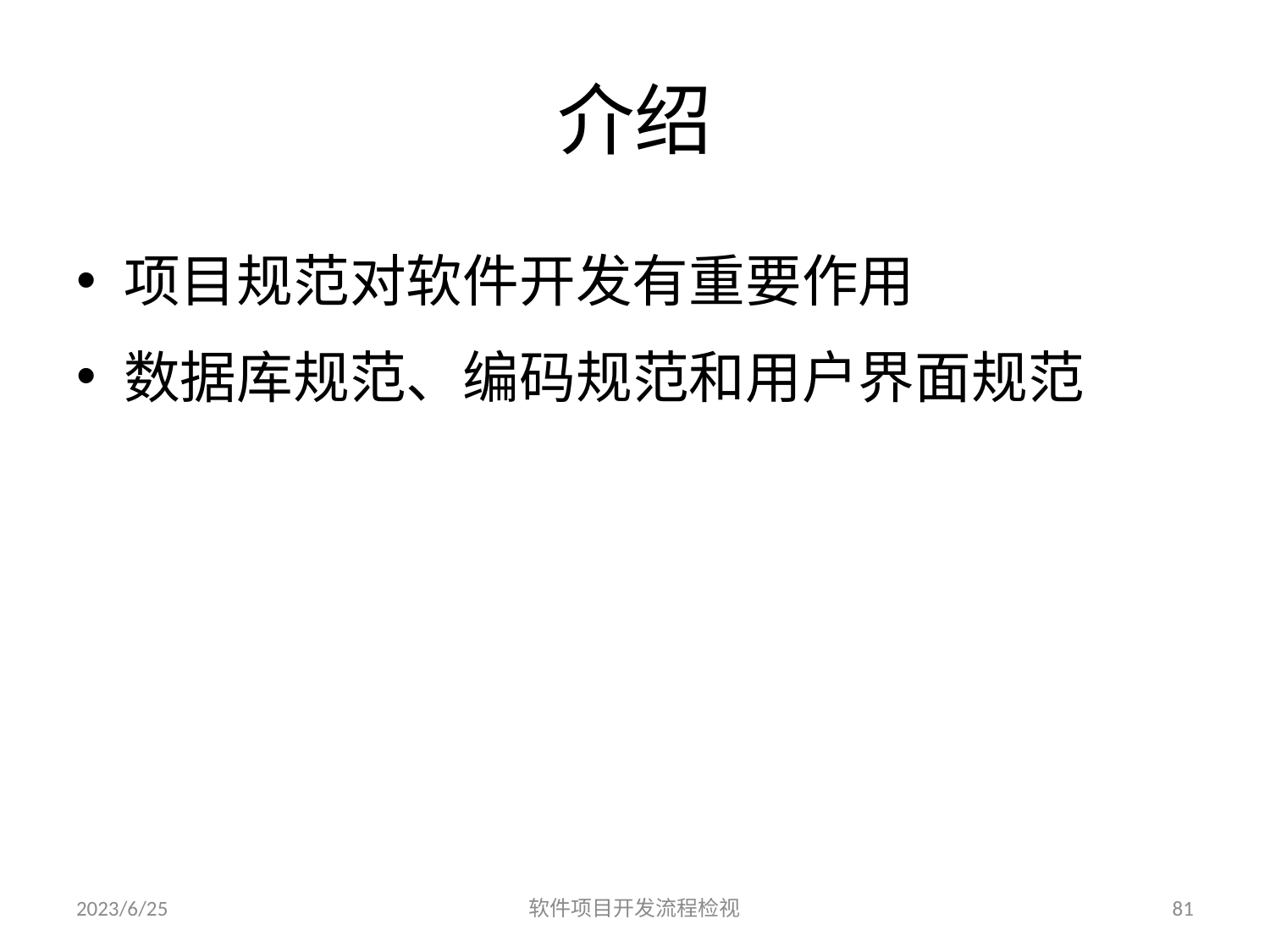

# 介绍
项目规范对软件开发有重要作用
数据库规范、编码规范和用户界面规范

2023/6/25
软件项目开发流程检视
81